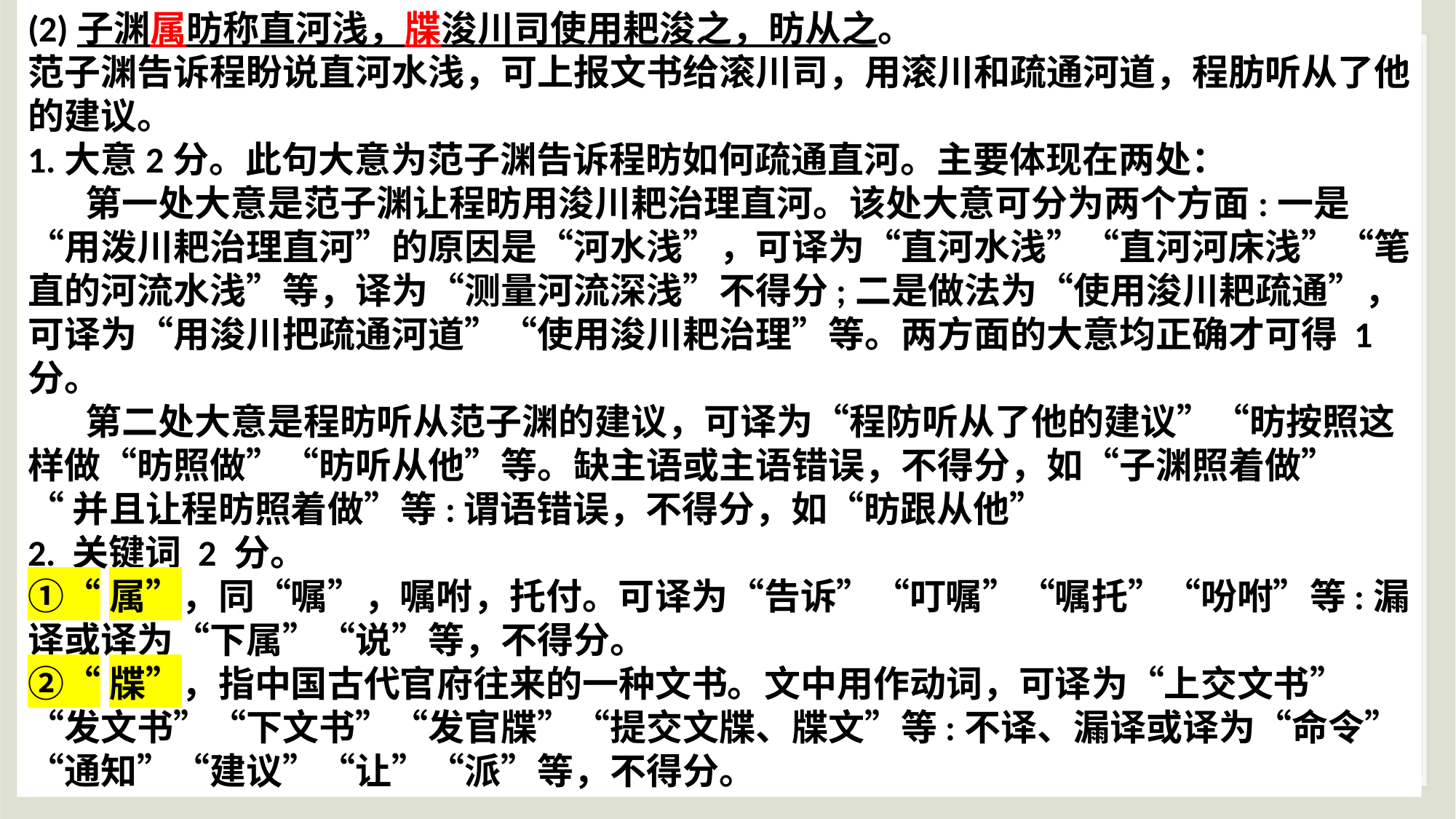

(2)子渊属昉称直河浅，牒浚川司使用耙浚之，昉从之。
范子渊告诉程盼说直河水浅，可上报文书给滚川司，用滚川和疏通河道，程肪听从了他的建议。1.大意2分。此句大意为范子渊告诉程昉如何疏通直河。主要体现在两处：
      第一处大意是范子渊让程昉用浚川耙治理直河。该处大意可分为两个方面:一是“用泼川耙治理直河”的原因是“河水浅”，可译为“直河水浅”“直河河床浅”“笔直的河流水浅”等，译为“测量河流深浅”不得分;二是做法为“使用浚川耙疏通”，可译为“用浚川把疏通河道”“使用浚川耙治理”等。两方面的大意均正确才可得 1分。
      第二处大意是程昉听从范子渊的建议，可译为“程防听从了他的建议”“昉按照这样做“昉照做”“昉听从他”等。缺主语或主语错误，不得分，如“子渊照着做”
“并且让程昉照着做”等:谓语错误，不得分，如“昉跟从他”2. 关键词 2 分。
①“属”，同“嘱”，嘱咐，托付。可译为“告诉”“叮嘱”“嘱托”“吩咐”等:漏译或译为“下属”“说”等，不得分。
②“牒”，指中国古代官府往来的一种文书。文中用作动词，可译为“上交文书”“发文书”“下文书”“发官牒”“提交文牒、牒文”等:不译、漏译或译为“命令”“通知”“建议”“让”“派”等，不得分。